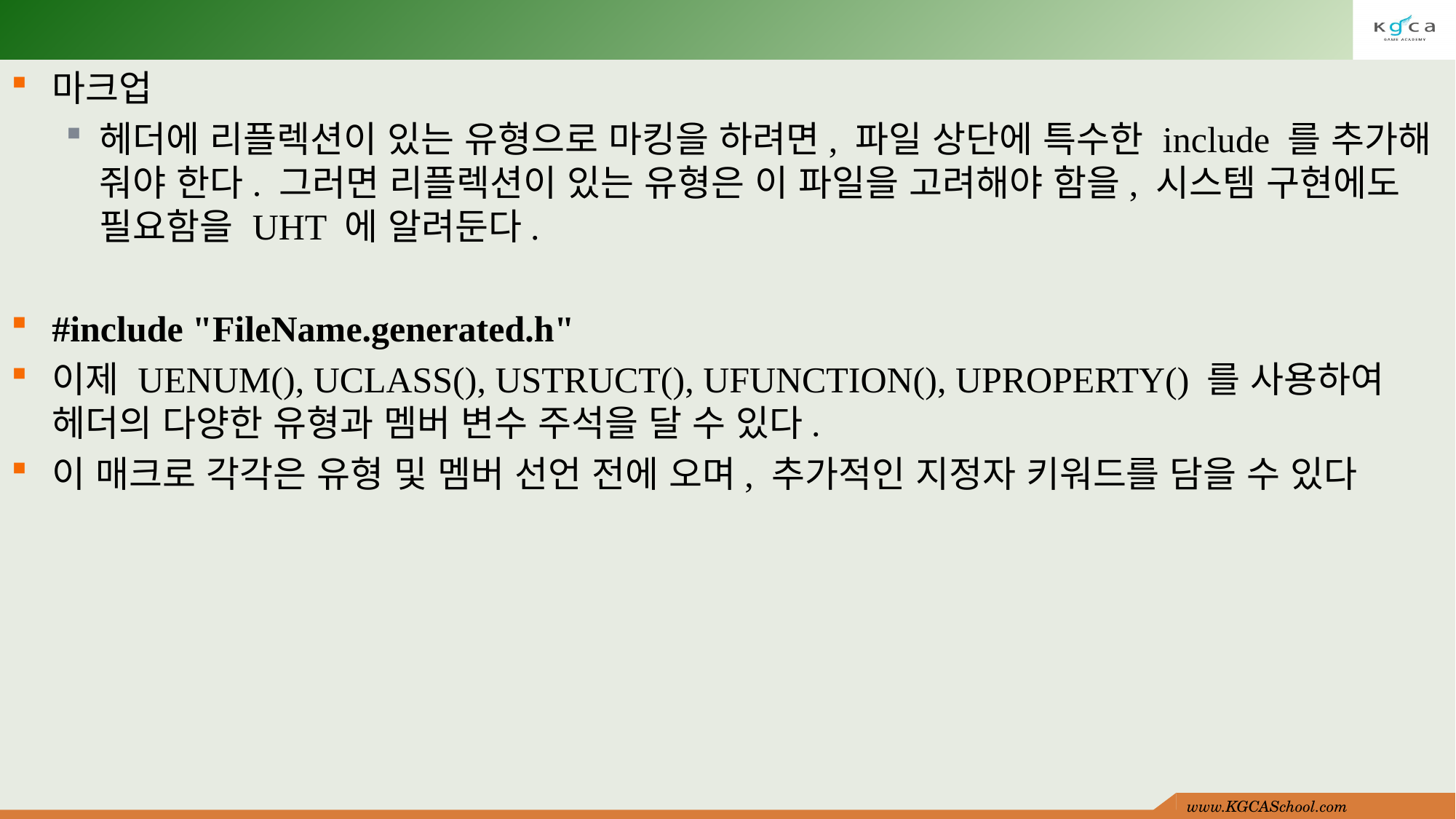

#
마크업
헤더에 리플렉션이 있는 유형으로 마킹을 하려면, 파일 상단에 특수한 include 를 추가해 줘야 한다. 그러면 리플렉션이 있는 유형은 이 파일을 고려해야 함을, 시스템 구현에도 필요함을 UHT 에 알려둔다.

#include "FileName.generated.h"
이제 UENUM(), UCLASS(), USTRUCT(), UFUNCTION(), UPROPERTY() 를 사용하여 헤더의 다양한 유형과 멤버 변수 주석을 달 수 있다.
이 매크로 각각은 유형 및 멤버 선언 전에 오며, 추가적인 지정자 키워드를 담을 수 있다